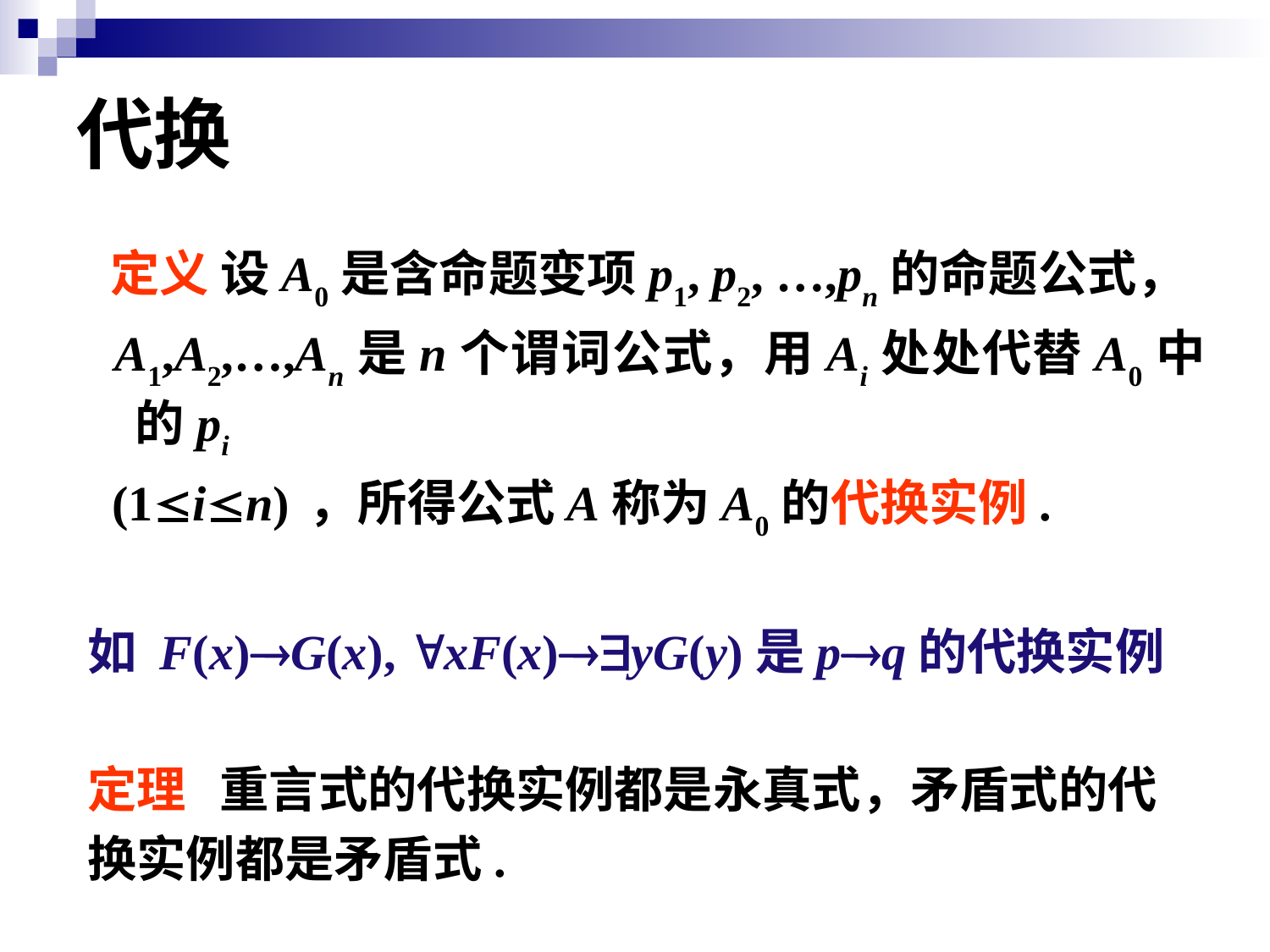

# 代换
 定义 设A0是含命题变项p1, p2, …,pn的命题公式，
  A1,A2,…,An是n个谓词公式，用Ai处处代替A0中的pi
  (1≤i≤n) ，所得公式A称为A0的代换实例.

如 F(x)→G(x), ∀xF(x)→∃yG(y)是p→q的代换实例

定理   重言式的代换实例都是永真式，矛盾式的代
换实例都是矛盾式.
13